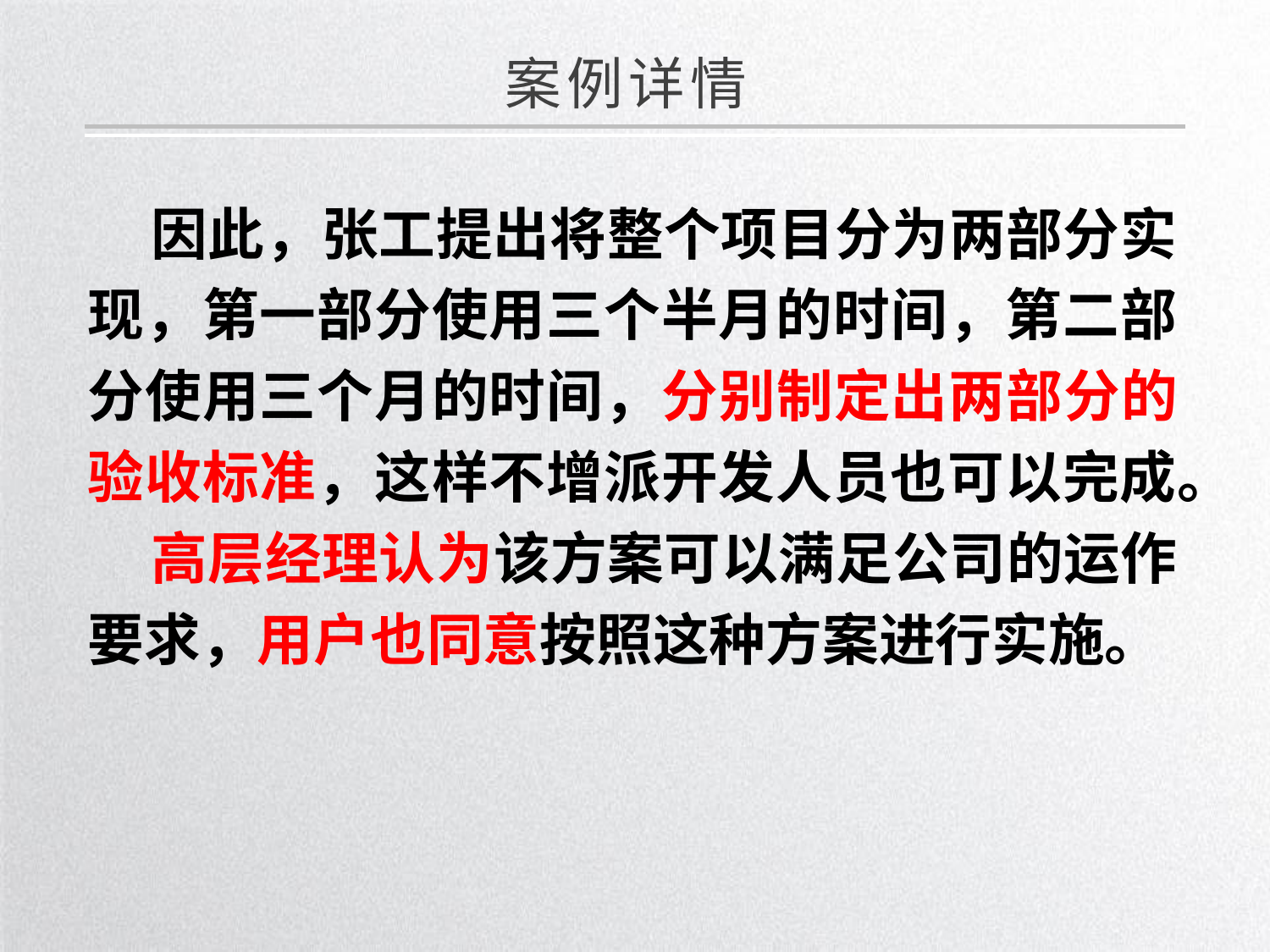

案例详情
因此，张工提出将整个项目分为两部分实现，第一部分使用三个半月的时间，第二部分使用三个月的时间，分别制定出两部分的验收标准，这样不增派开发人员也可以完成。
高层经理认为该方案可以满足公司的运作要求，用户也同意按照这种方案进行实施。